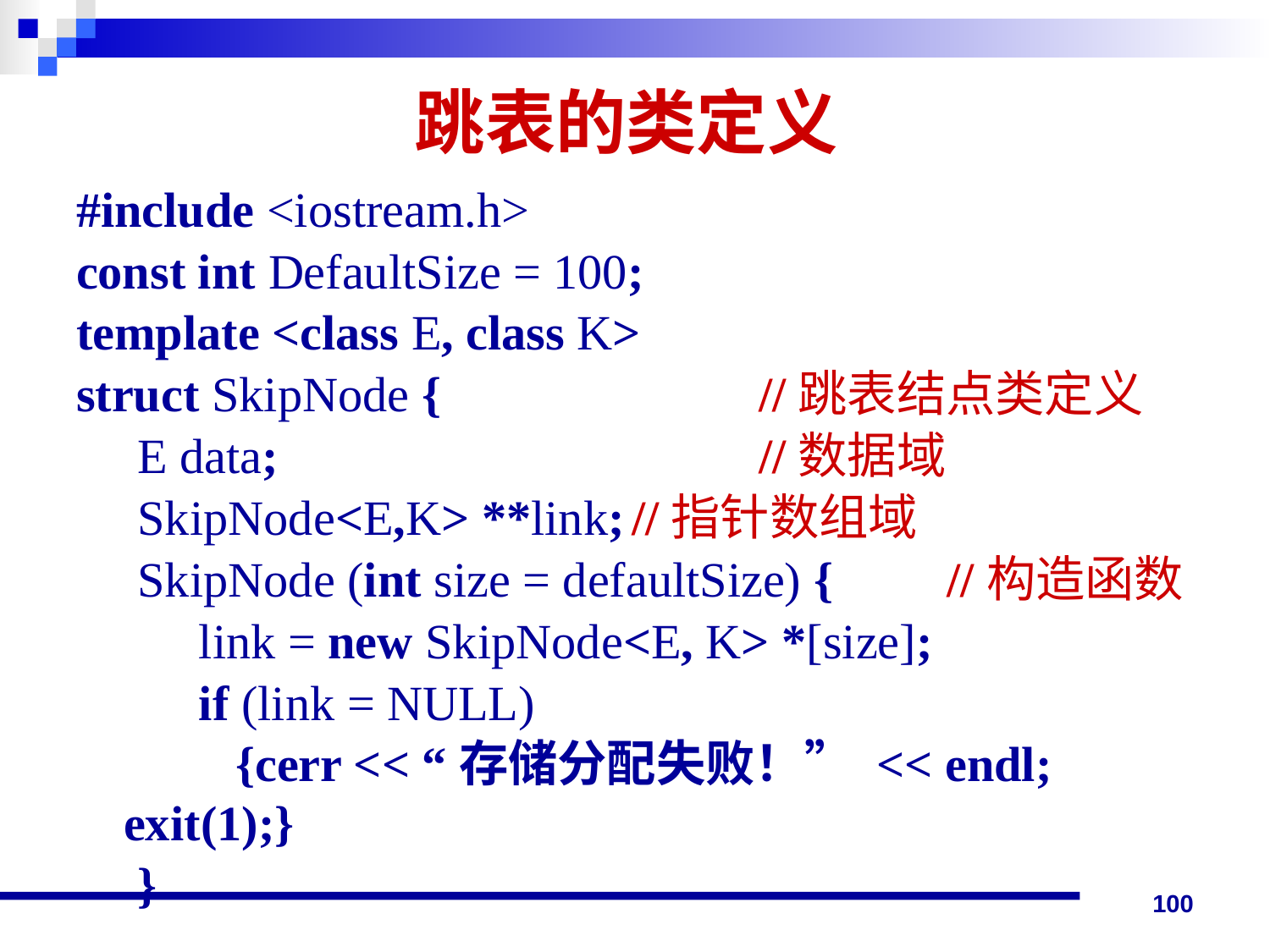

# 跳表的类定义
#include <iostream.h>
const int DefaultSize = 100;
template <class E, class K>
struct SkipNode {			//跳表结点类定义
     E data;				//数据域
     SkipNode<E,K> **link;	//指针数组域
     SkipNode (int size = defaultSize) {	     //构造函数
          link = new SkipNode<E, K> *[size];
          if (link = NULL)
             {cerr << “存储分配失败！” << endl; exit(1);}
     }
100